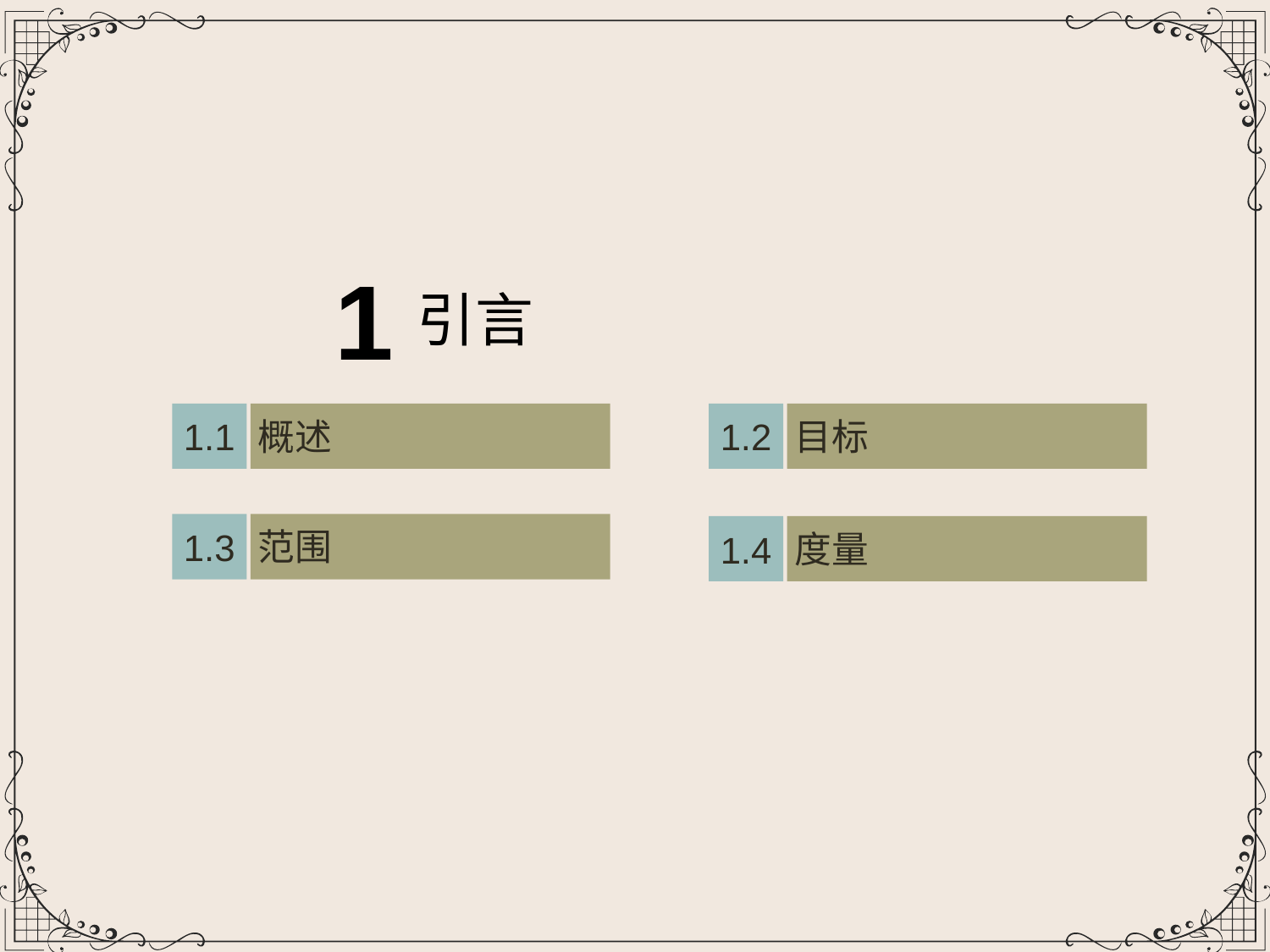

1
引言
1.1
概述
1.2
目标
1.3
范围
1.4
度量